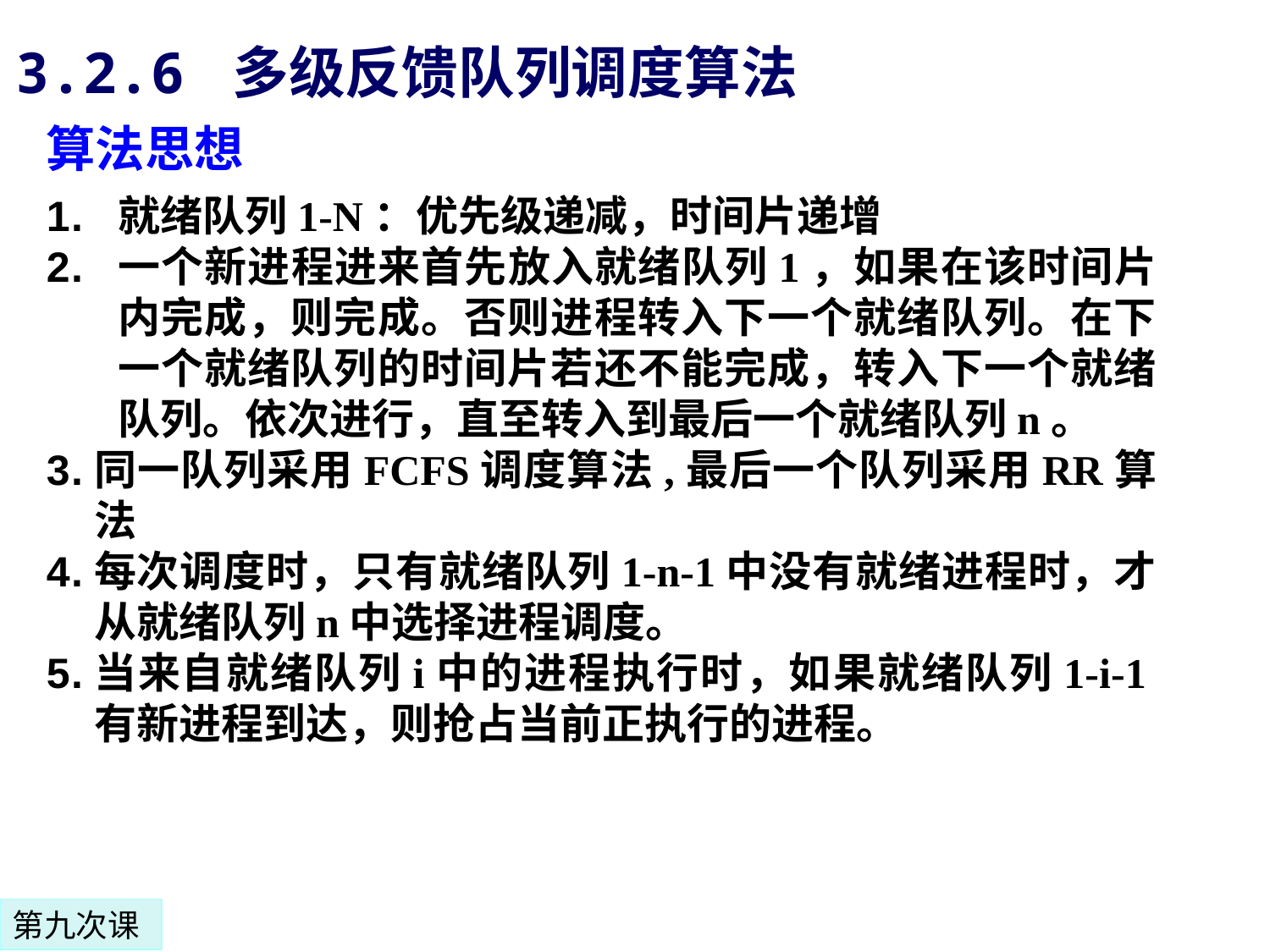

3.2.6 多级反馈队列调度算法
算法思想
就绪队列1-N：优先级递减，时间片递增
一个新进程进来首先放入就绪队列1，如果在该时间片内完成，则完成。否则进程转入下一个就绪队列。在下一个就绪队列的时间片若还不能完成，转入下一个就绪队列。依次进行，直至转入到最后一个就绪队列n。
同一队列采用FCFS调度算法,最后一个队列采用RR算法
每次调度时，只有就绪队列1-n-1中没有就绪进程时，才从就绪队列n中选择进程调度。
当来自就绪队列i中的进程执行时，如果就绪队列1-i-1有新进程到达，则抢占当前正执行的进程。
60
第九次课